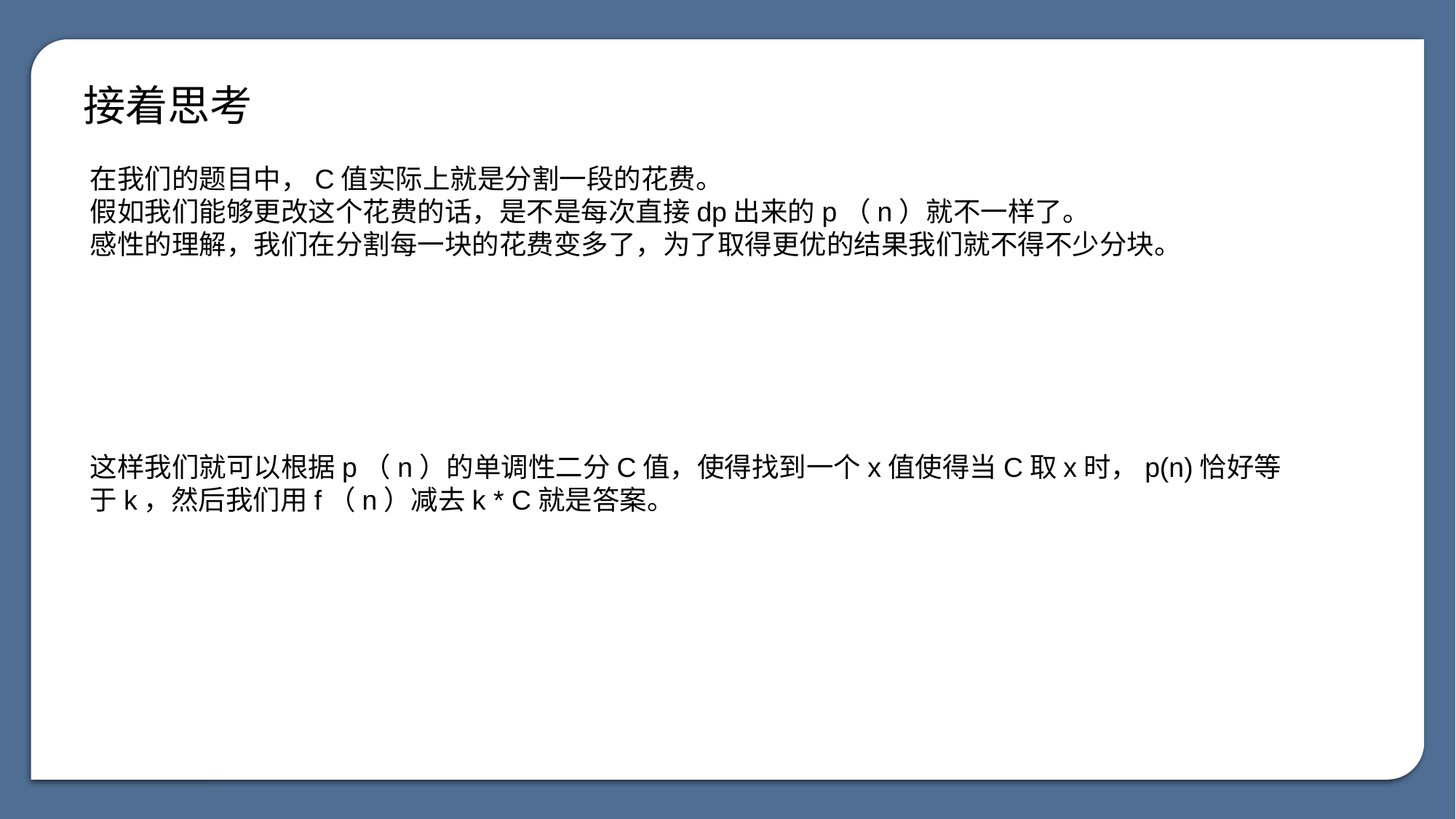

接着思考
在我们的题目中，C值实际上就是分割一段的花费。
假如我们能够更改这个花费的话，是不是每次直接dp出来的p（n）就不一样了。
感性的理解，我们在分割每一块的花费变多了，为了取得更优的结果我们就不得不少分块。
这样我们就可以根据p（n）的单调性二分C值，使得找到一个x值使得当C取x时，p(n)恰好等于k，然后我们用f（n）减去k * C就是答案。